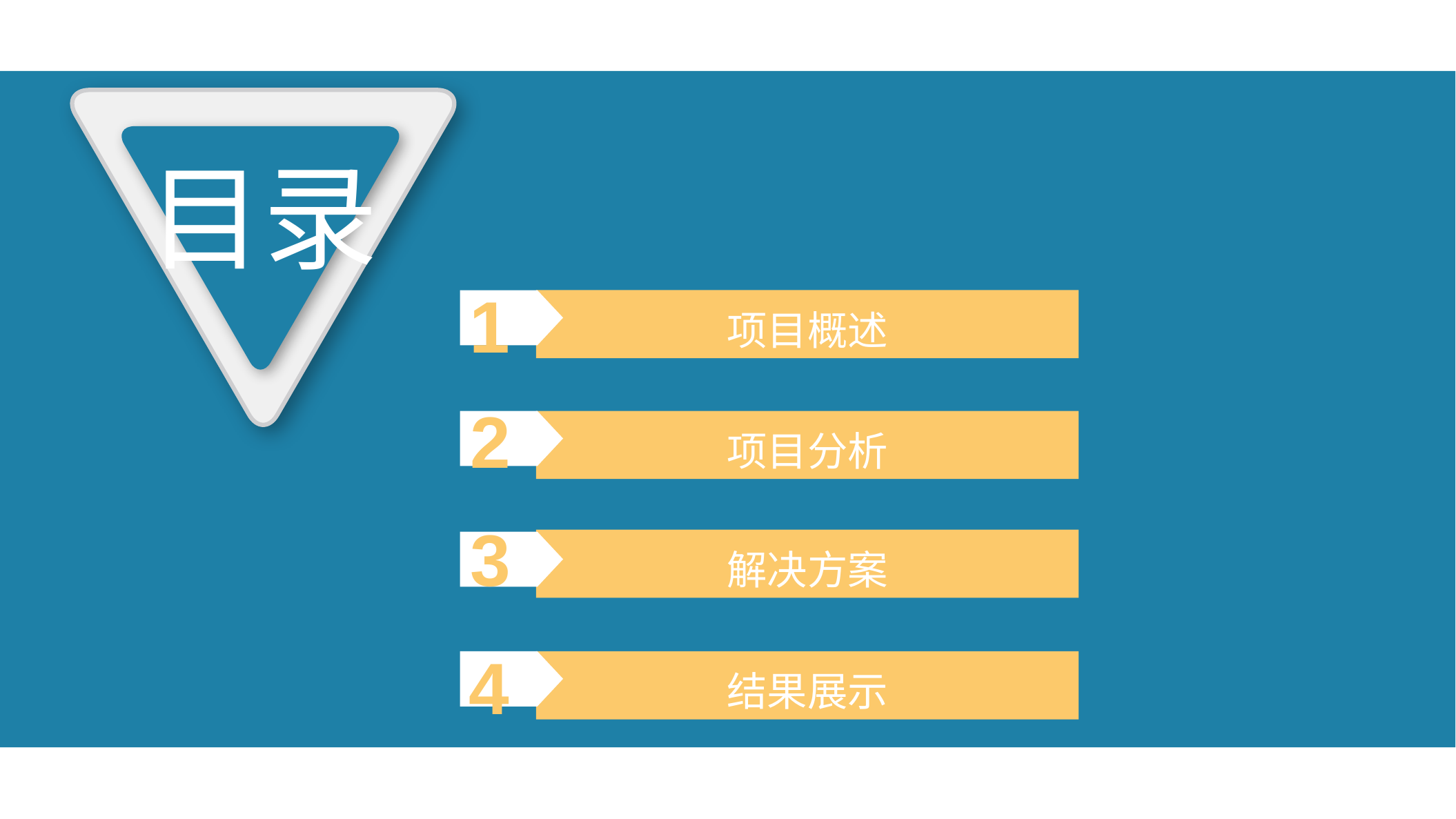

目录
1

项目概述
2

项目分析
3
解决方案

4

结果展示